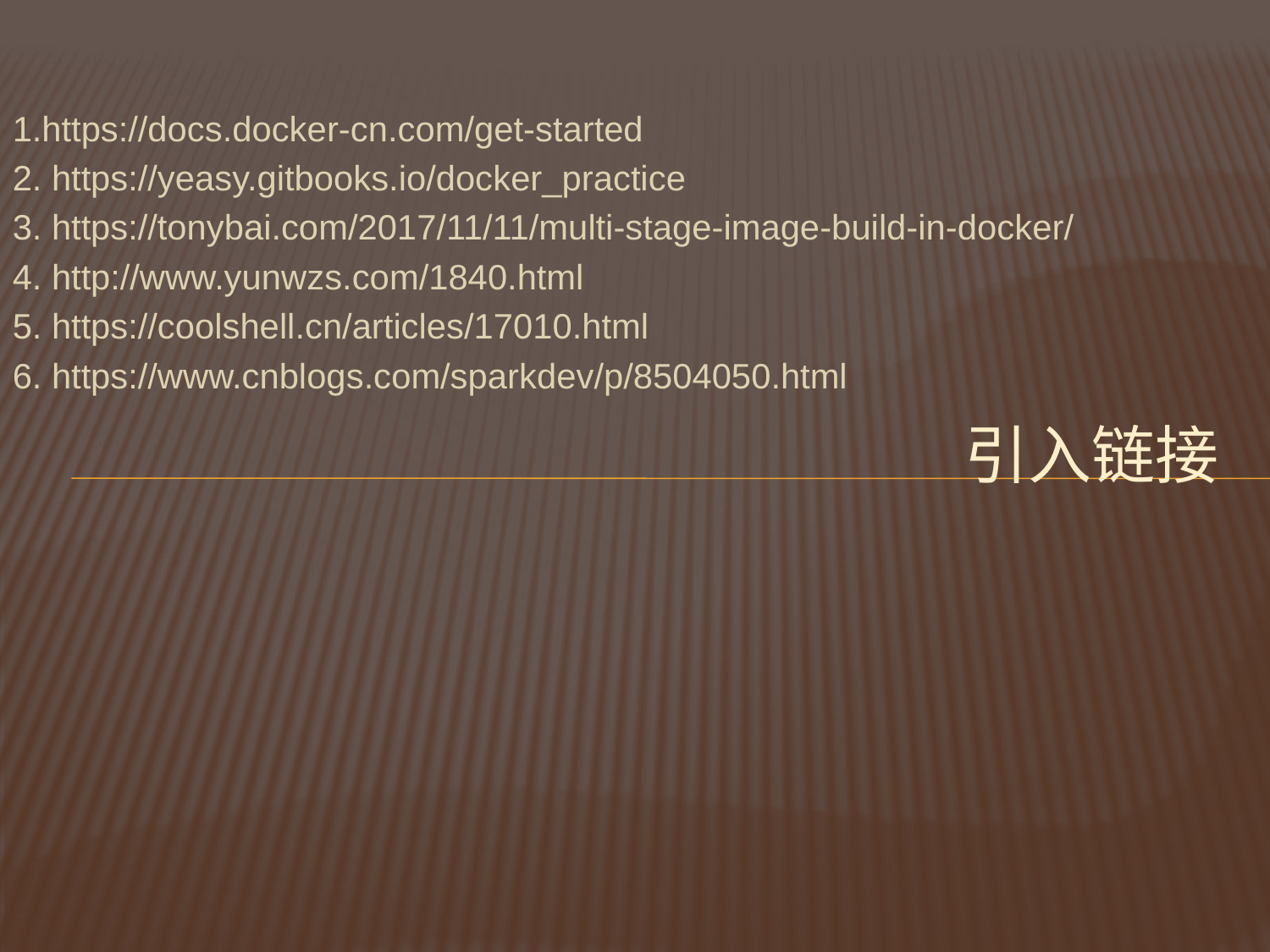

1.https://docs.docker-cn.com/get-started
2. https://yeasy.gitbooks.io/docker_practice
3. https://tonybai.com/2017/11/11/multi-stage-image-build-in-docker/
4. http://www.yunwzs.com/1840.html
5. https://coolshell.cn/articles/17010.html
6. https://www.cnblogs.com/sparkdev/p/8504050.html
# 引入链接